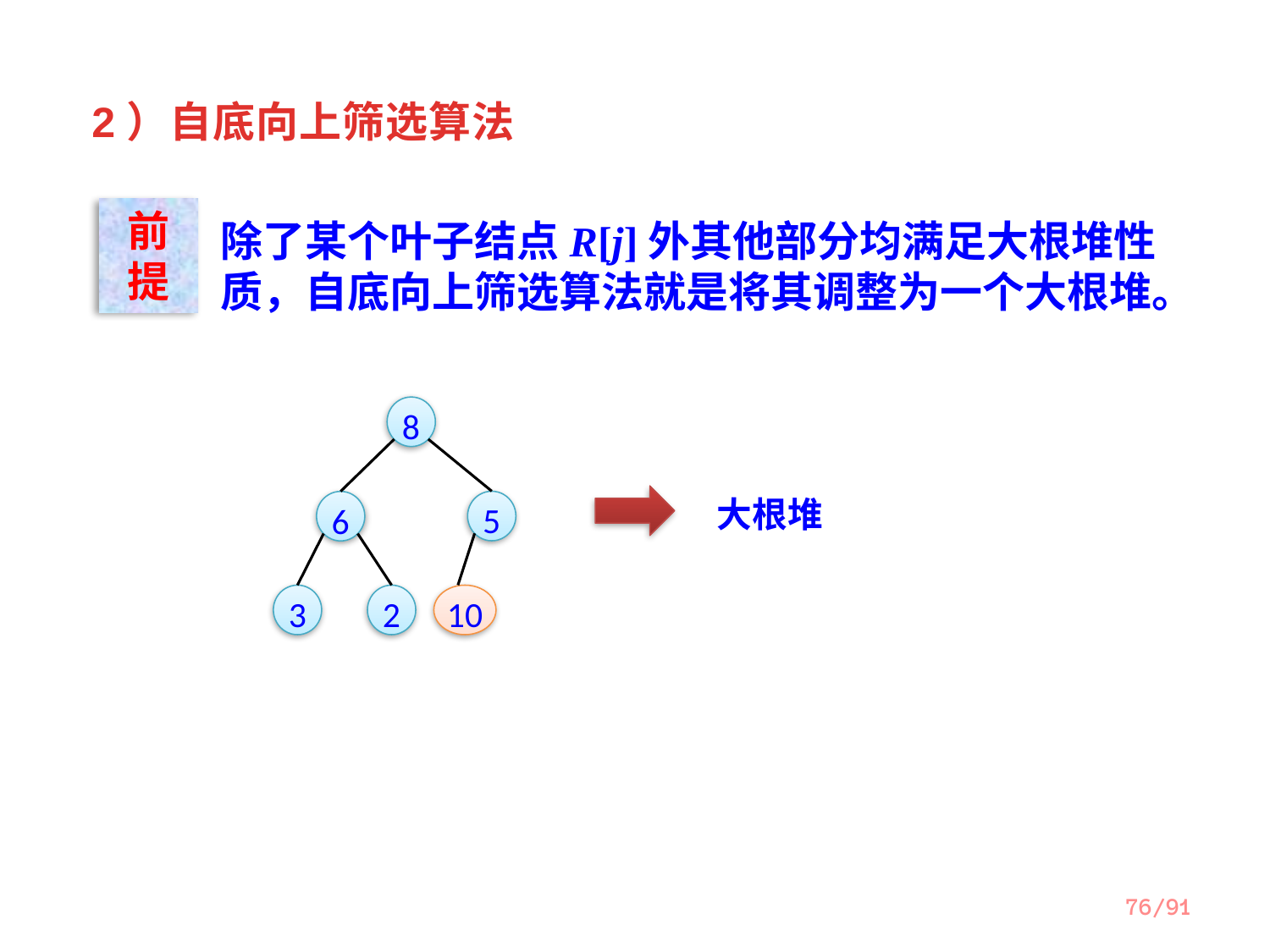

2）自底向上筛选算法
前提
除了某个叶子结点R[j]外其他部分均满足大根堆性质，自底向上筛选算法就是将其调整为一个大根堆。
8

大根堆
5
6

3
2
10
76/91